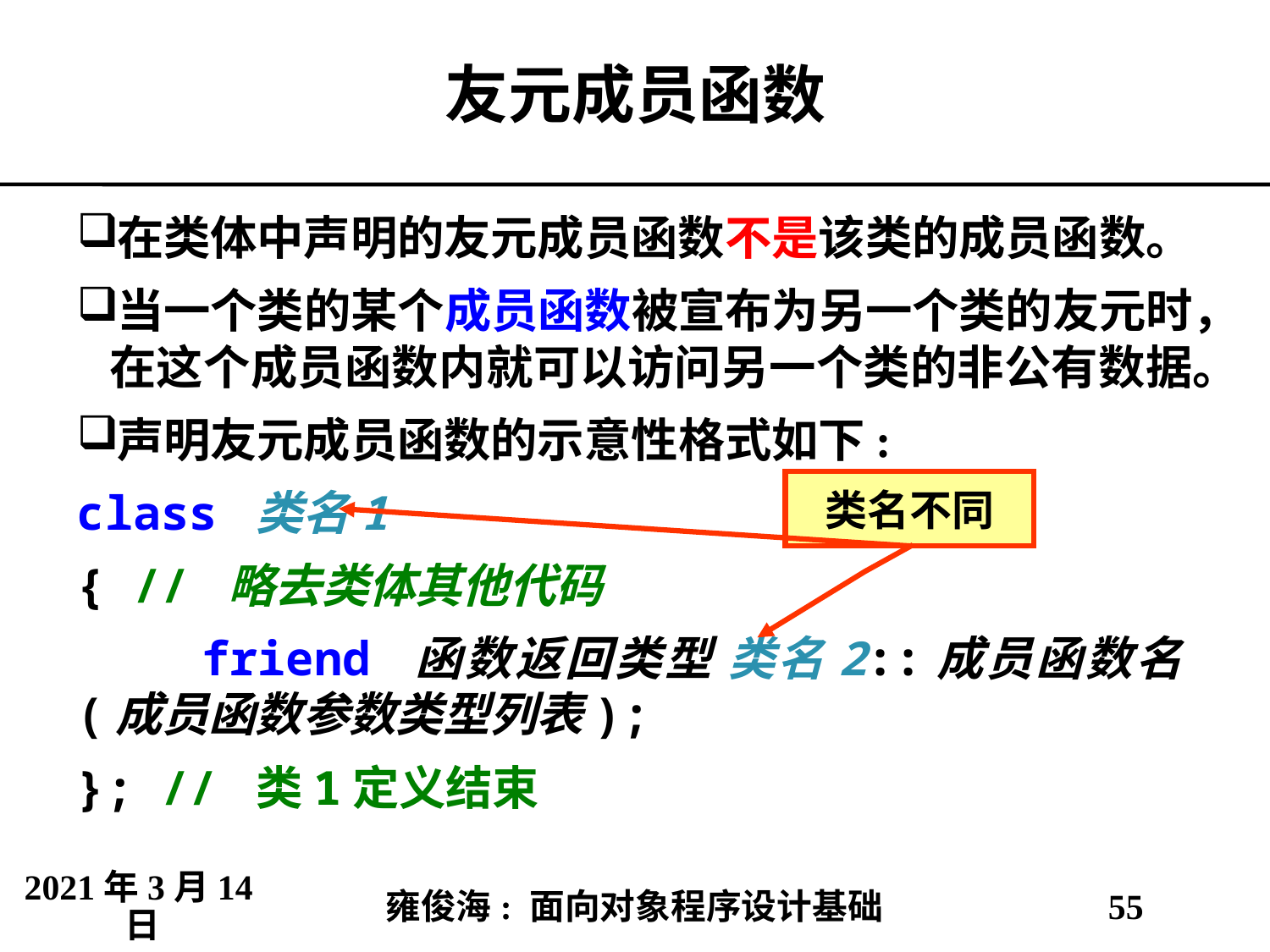

# 友元成员函数

在类体中声明的友元成员函数不是该类的成员函数。
当一个类的某个成员函数被宣布为另一个类的友元时，在这个成员函数内就可以访问另一个类的非公有数据。
声明友元成员函数的示意性格式如下:
class 类名1
{ // 略去类体其他代码
    friend 函数返回类型 类名2::成员函数名(成员函数参数类型列表);
}; // 类1定义结束
类名不同
2021年3月14日
雍俊海: 面向对象程序设计基础
55